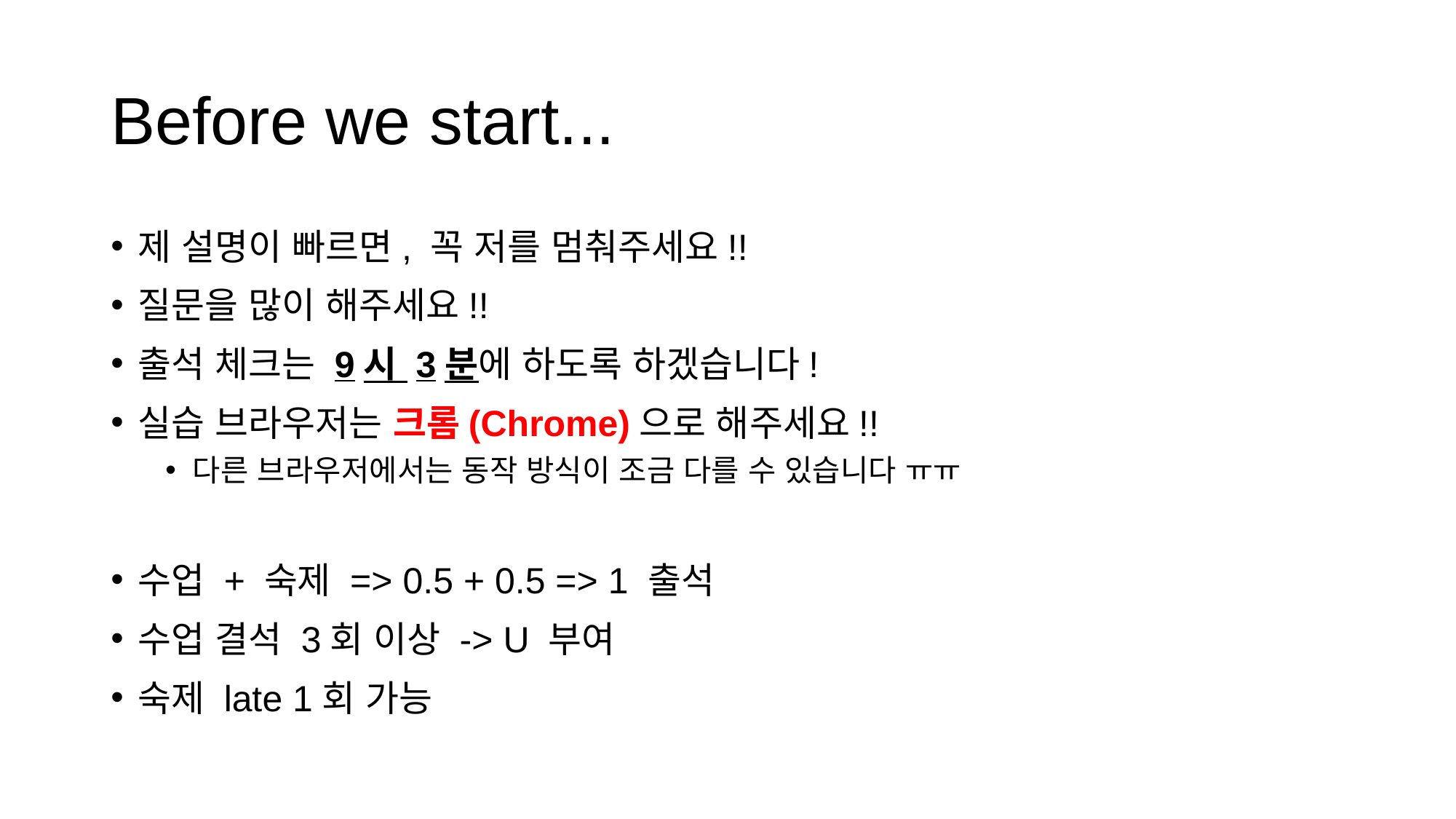

# Before we start...
제 설명이 빠르면, 꼭 저를 멈춰주세요!!
질문을 많이 해주세요!!
출석 체크는 9시 3분에 하도록 하겠습니다!
실습 브라우저는 크롬(Chrome)으로 해주세요!!
다른 브라우저에서는 동작 방식이 조금 다를 수 있습니다 ㅠㅠ

수업 + 숙제 => 0.5 + 0.5 => 1 출석
수업 결석 3회 이상 -> U 부여
숙제 late 1회 가능